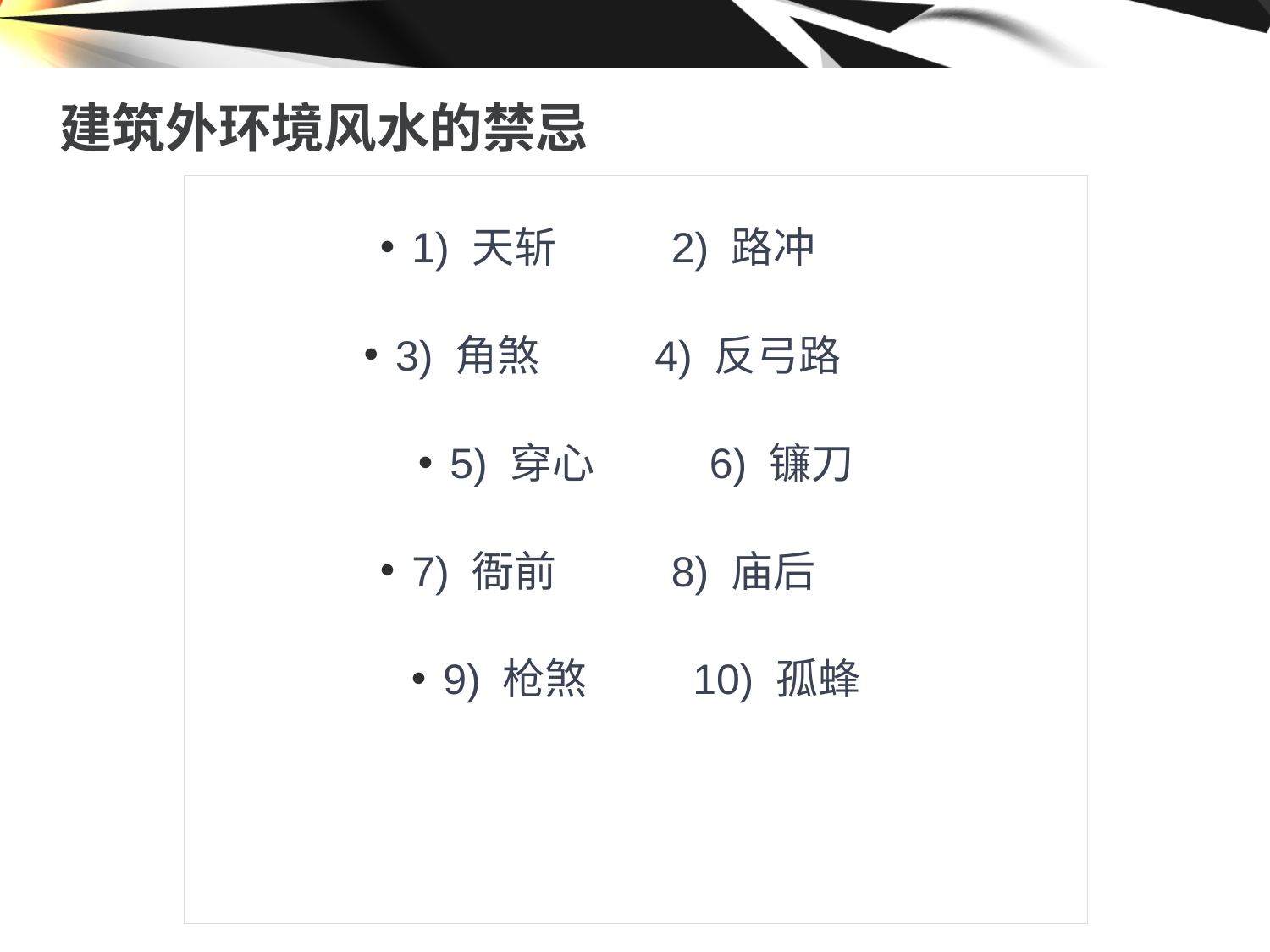

# 建筑外环境风水的禁忌
1) 天斩           2) 路冲
3) 角煞           4) 反弓路
5) 穿心           6) 镰刀
7) 衙前           8) 庙后
9) 枪煞          10) 孤蜂